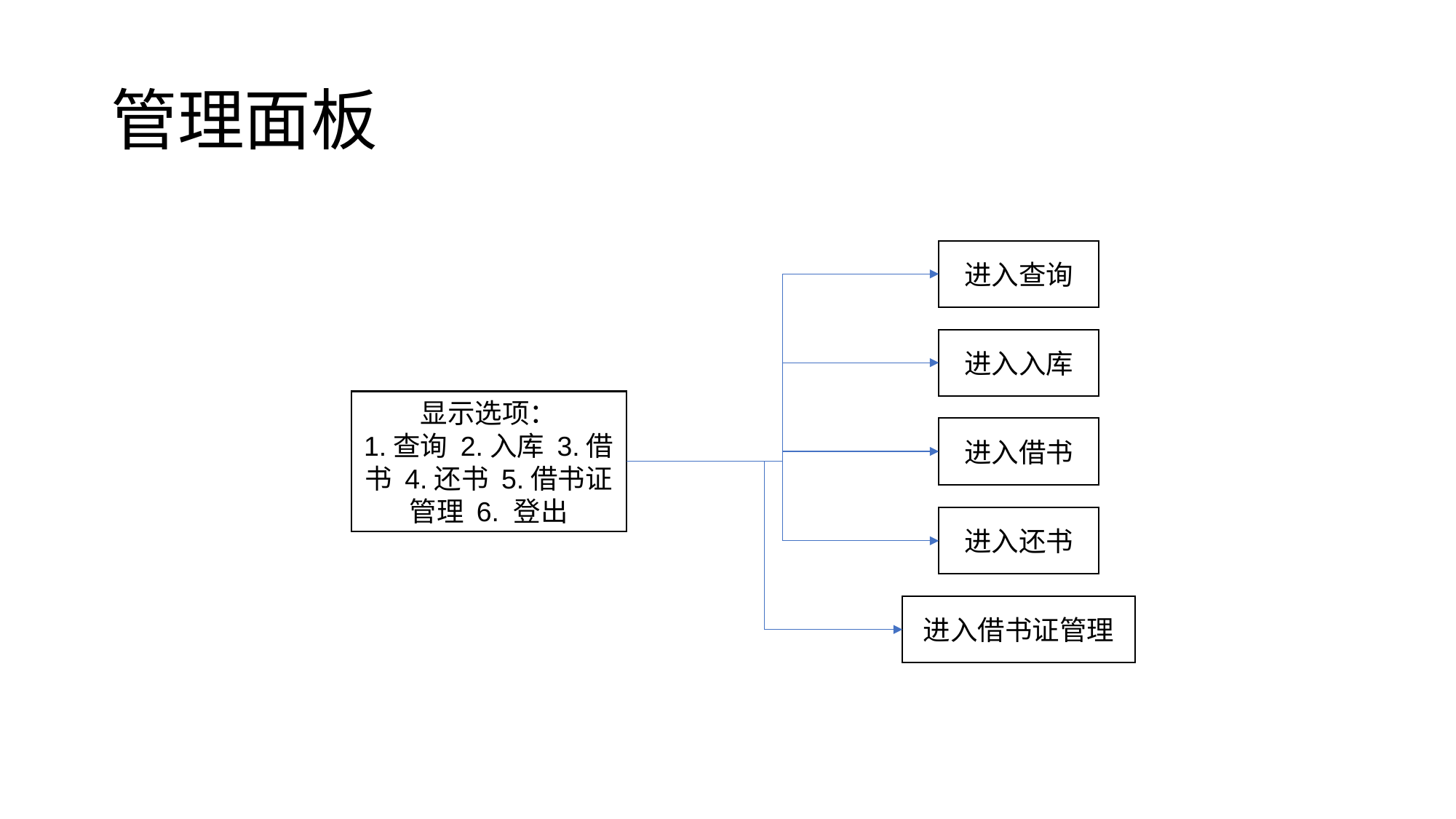

# 管理面板
进入查询
进入入库
显示选项：
1.查询 2.入库 3.借书 4.还书 5.借书证管理 6. 登出
进入借书
进入还书
进入借书证管理